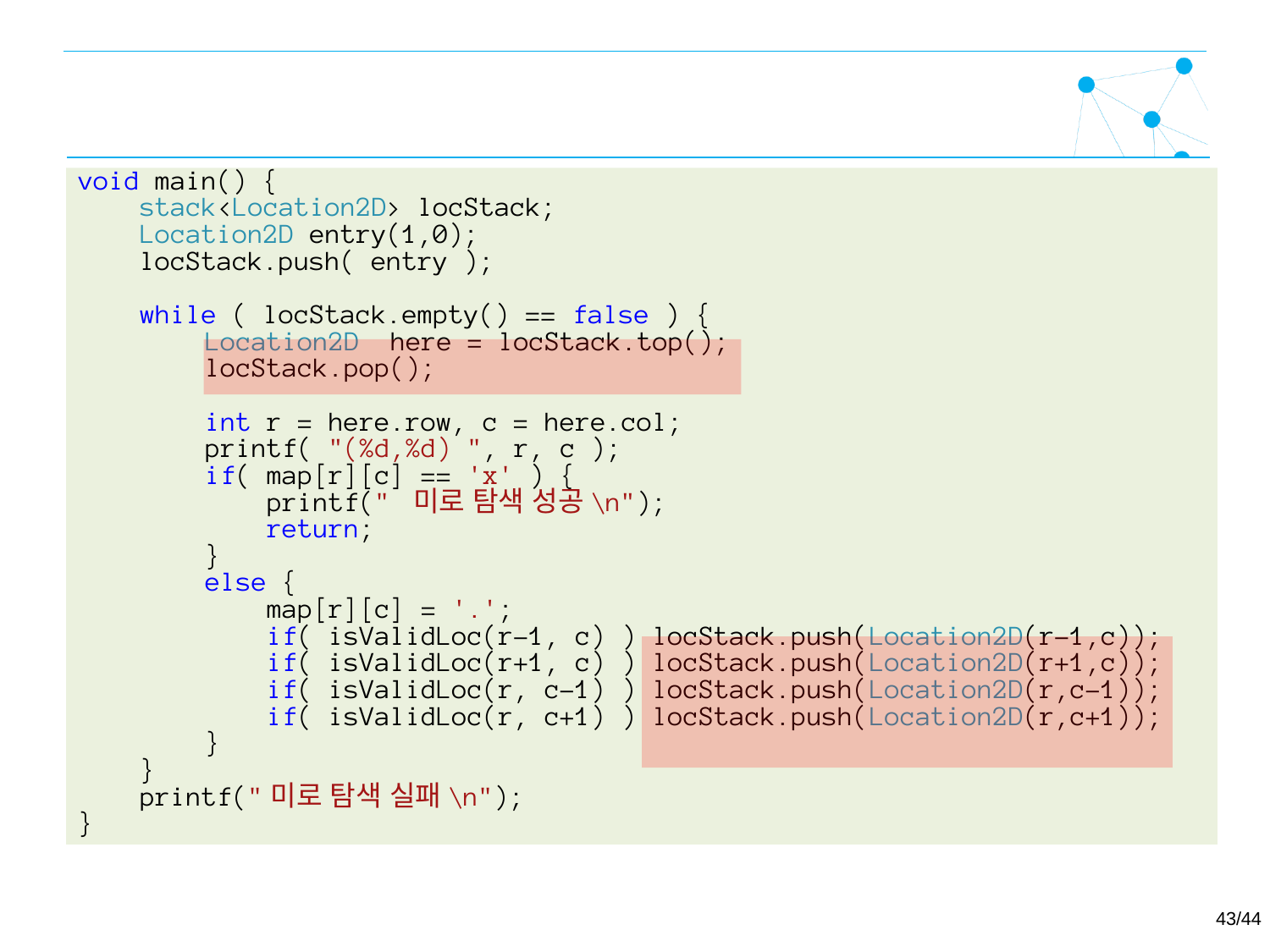

void main() {
    stack<Location2D> locStack;
    Location2D entry(1,0);
    locStack.push( entry );

    while ( locStack.empty() == false ) {
	Location2D  here = locStack.top();
	locStack.pop();

	int r = here.row, c = here.col;
	printf( "(%d,%d) ", r, c );
	if( map[r][c] == 'x' ) {
	    printf(" 미로 탐색 성공\n");
	    return;
	}
	else {
	    map[r][c] = '.';
	    if( isValidLoc(r-1, c) ) locStack.push(Location2D(r-1,c));
	    if( isValidLoc(r+1, c) ) locStack.push(Location2D(r+1,c));
	    if( isValidLoc(r, c-1) ) locStack.push(Location2D(r,c-1));
	    if( isValidLoc(r, c+1) ) locStack.push(Location2D(r,c+1));
	}
    }
    printf("미로 탐색 실패\n");
}